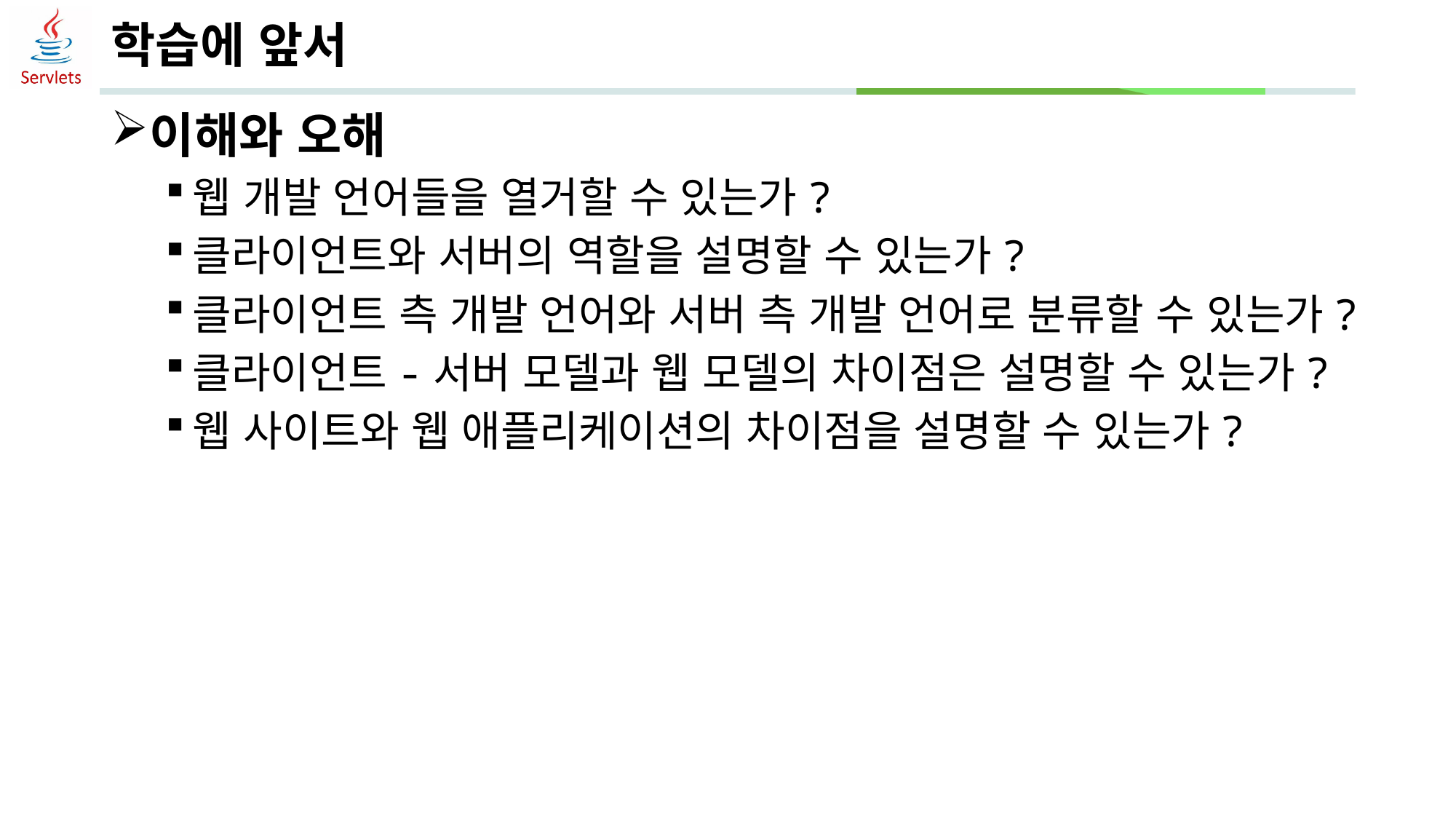

# 학습에 앞서
이해와 오해
웹 개발 언어들을 열거할 수 있는가?
클라이언트와 서버의 역할을 설명할 수 있는가?
클라이언트 측 개발 언어와 서버 측 개발 언어로 분류할 수 있는가?
클라이언트-서버 모델과 웹 모델의 차이점은 설명할 수 있는가?
웹 사이트와 웹 애플리케이션의 차이점을 설명할 수 있는가?